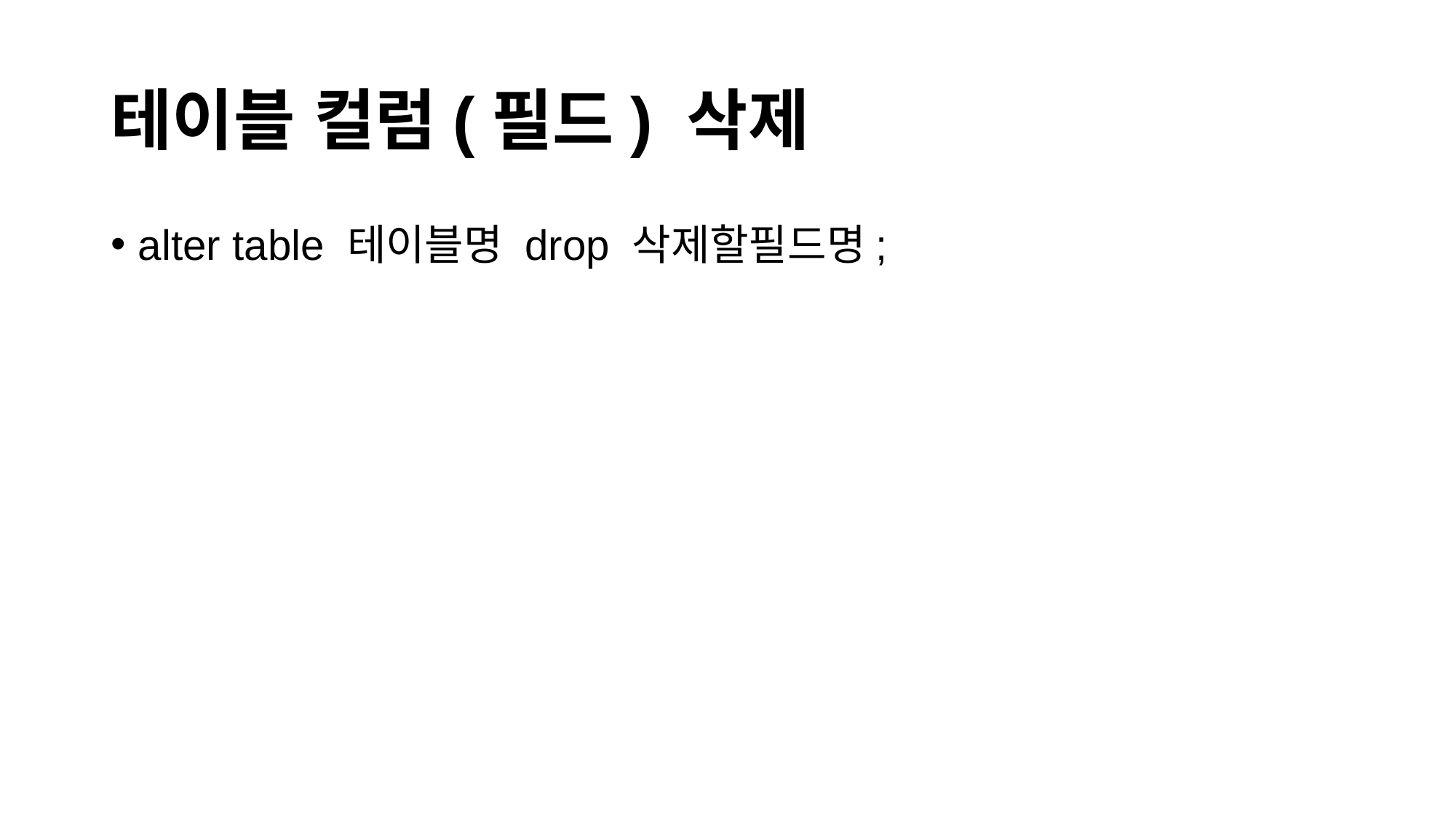

# 테이블 컬럼(필드) 삭제
alter table 테이블명 drop 삭제할필드명;